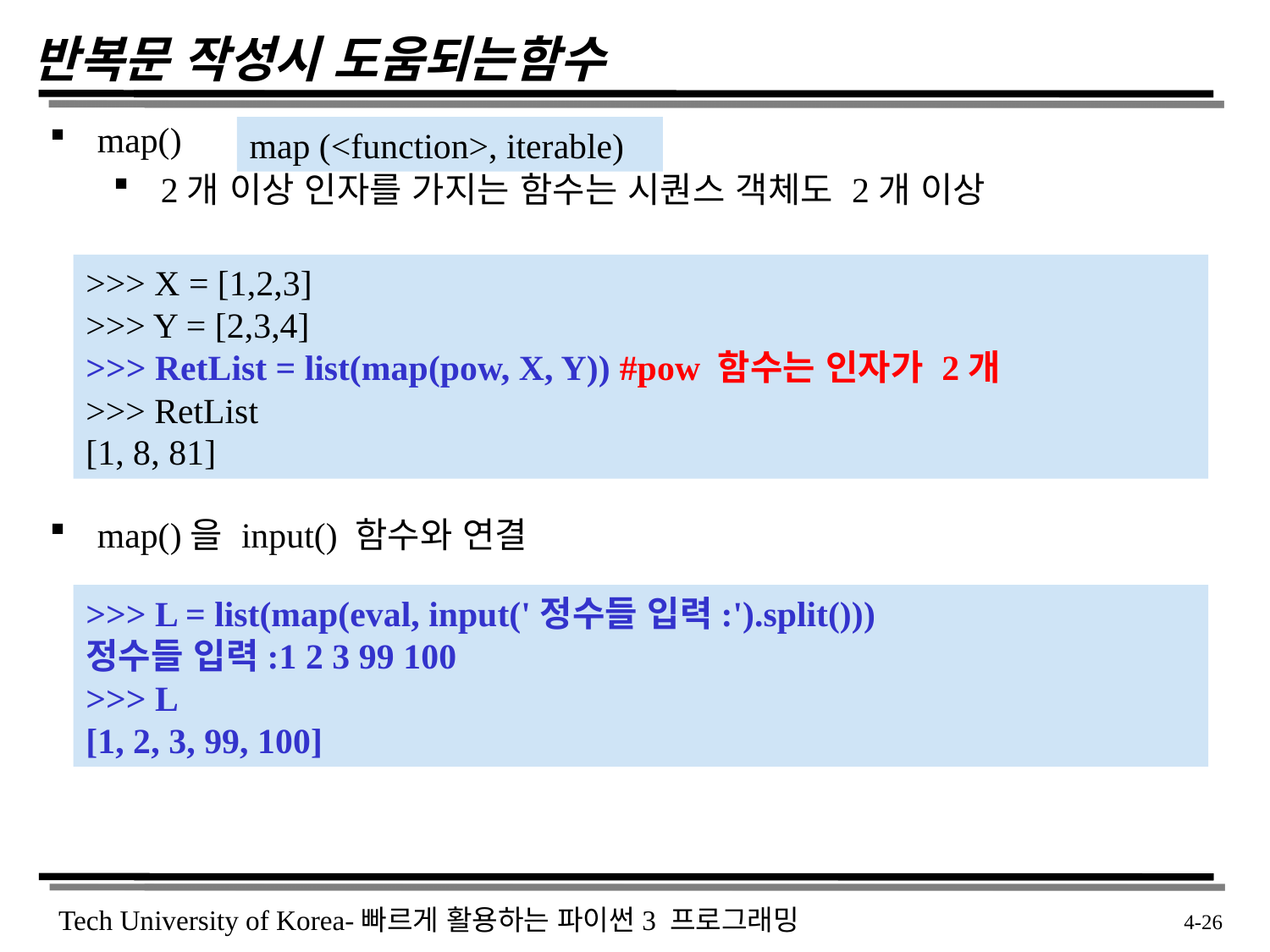

# 반복문 작성시 도움되는함수
map()
2개 이상 인자를 가지는 함수는 시퀀스 객체도 2개 이상

map()을 input() 함수와 연결

map (<function>, iterable)

>>> X = [1,2,3]
>>> Y = [2,3,4]
>>> RetList = list(map(pow, X, Y)) #pow 함수는 인자가 2개
>>> RetList
[1, 8, 81]
>>> L = list(map(eval, input('정수들 입력:').split()))
정수들 입력:1 2 3 99 100
>>> L
[1, 2, 3, 99, 100]
 4-26